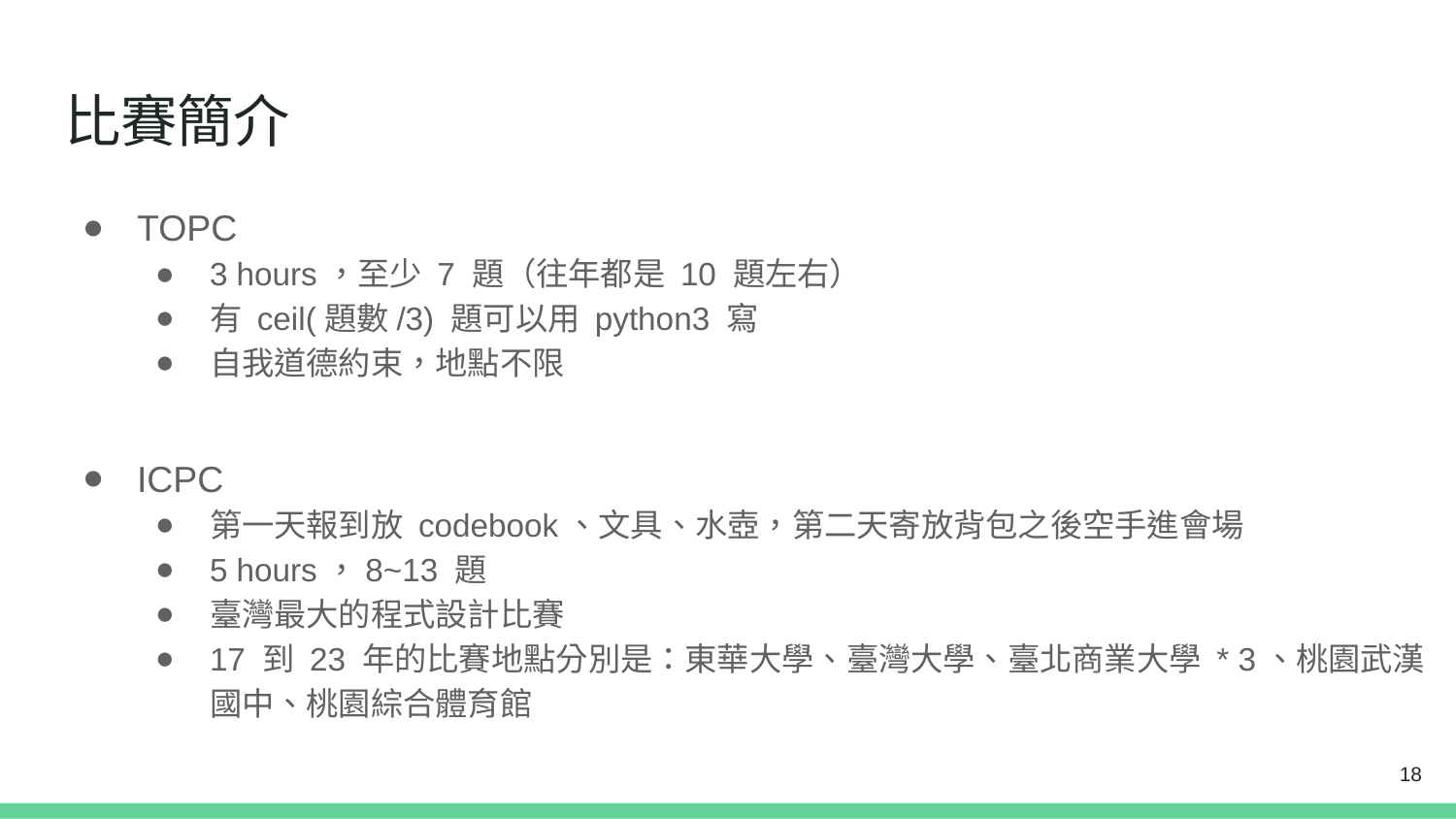

# 比賽簡介
TOPC
3 hours，至少 7 題（往年都是 10 題左右）
有 ceil(題數/3) 題可以用 python3 寫
自我道德約束，地點不限

ICPC
第一天報到放 codebook、文具、水壺，第二天寄放背包之後空手進會場
5 hours，8~13 題
臺灣最大的程式設計比賽
17 到 23 年的比賽地點分別是：東華大學、臺灣大學、臺北商業大學 * 3、桃園武漢國中、桃園綜合體育館

18